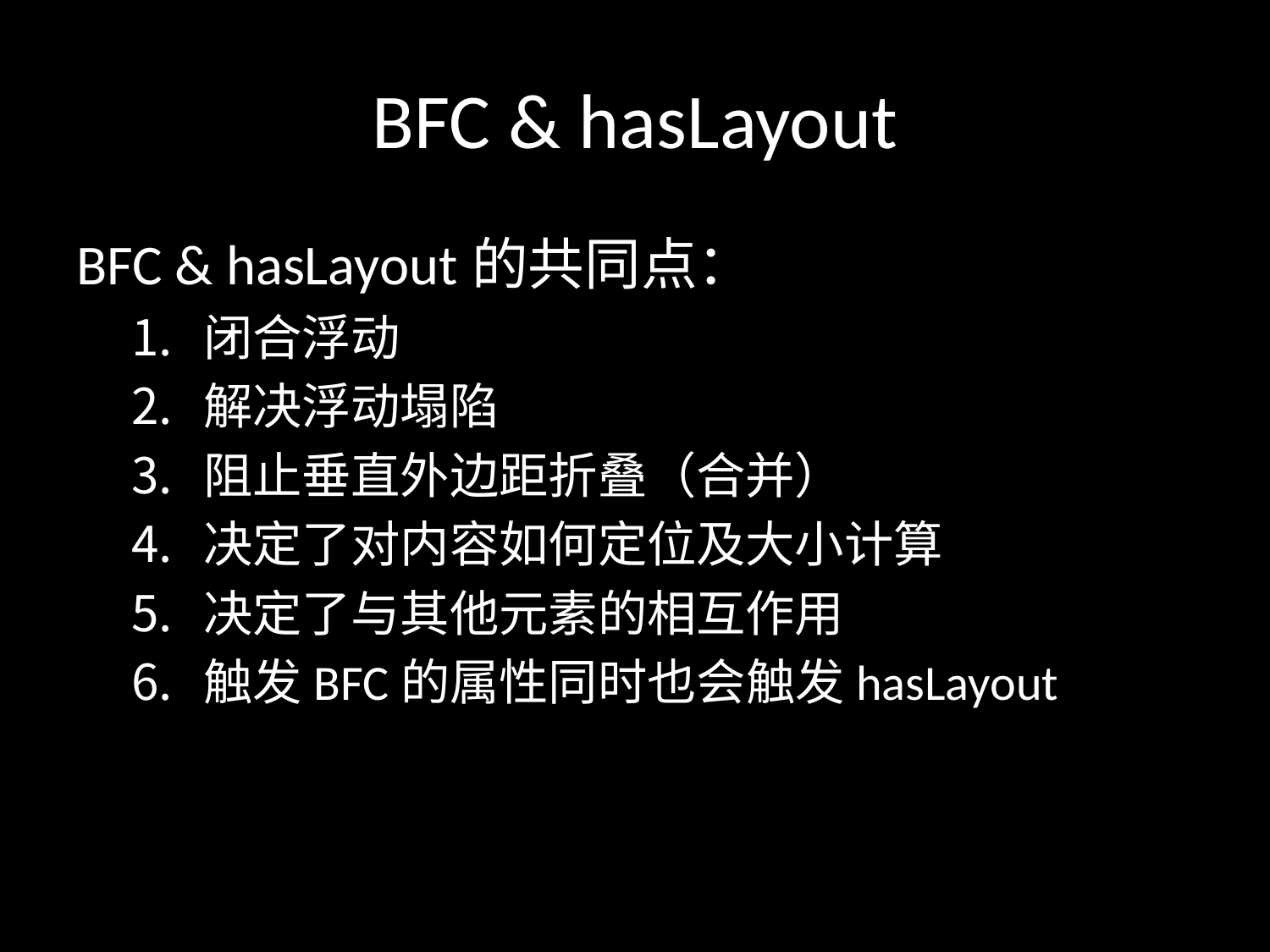

# BFC & hasLayout
BFC & hasLayout的共同点：
闭合浮动
解决浮动塌陷
阻止垂直外边距折叠（合并）
决定了对内容如何定位及大小计算
决定了与其他元素的相互作用
触发BFC的属性同时也会触发hasLayout